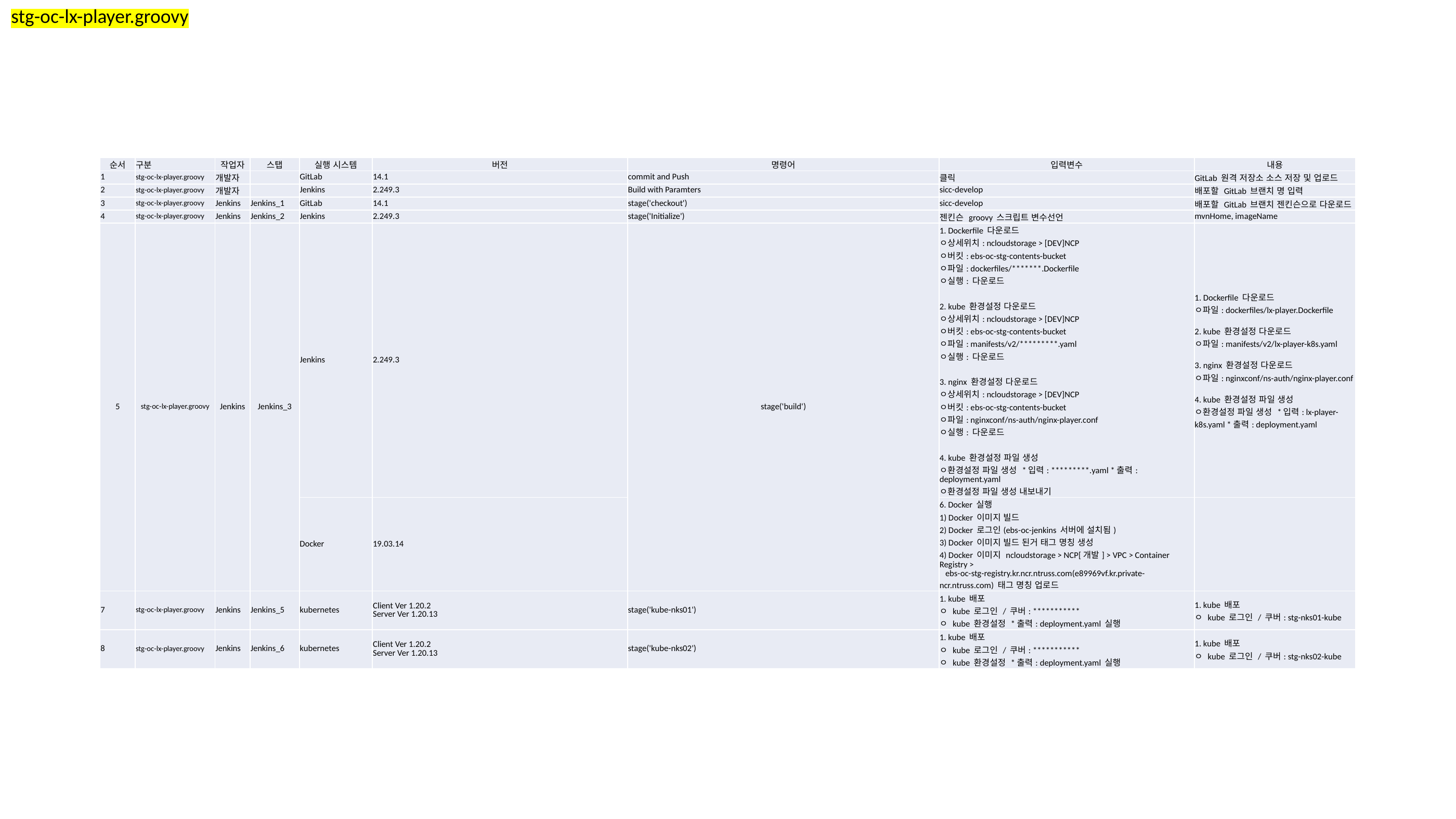

stg-oc-lx-player.groovy
| 순서 | 구분 | 작업자 | 스탭 | 실행 시스템 | 버전 | 명령어 | 입력변수 | 내용 |
| --- | --- | --- | --- | --- | --- | --- | --- | --- |
| 1 | stg-oc-lx-player.groovy | 개발자 |  | GitLab | 14.1 | commit and Push | 클릭 | GitLab 원격 저장소 소스 저장 및 업로드 |
| 2 | stg-oc-lx-player.groovy | 개발자 |  | Jenkins | 2.249.3 | Build with Paramters | sicc-develop | 배포할 GitLab 브랜치 명 입력 |
| 3 | stg-oc-lx-player.groovy | Jenkins | Jenkins\_1 | GitLab | 14.1 | stage('checkout') | sicc-develop | 배포할 GitLab 브랜치 젠킨슨으로 다운로드 |
| 4 | stg-oc-lx-player.groovy | Jenkins | Jenkins\_2 | Jenkins | 2.249.3 | stage('Initialize') | 젠킨슨 groovy 스크립트 변수선언 | mvnHome, imageName |
| 5 | stg-oc-lx-player.groovy | Jenkins | Jenkins\_3 | Jenkins | 2.249.3 | stage('build') | 1. Dockerfile 다운로드 ㅇ상세위치: ncloudstorage > [DEV]NCP ㅇ버킷: ebs-oc-stg-contents-bucket ㅇ파일: dockerfiles/\*\*\*\*\*\*\*.Dockerfile ㅇ실행: 다운로드 2. kube 환경설정 다운로드 ㅇ상세위치: ncloudstorage > [DEV]NCP ㅇ버킷: ebs-oc-stg-contents-bucket ㅇ파일: manifests/v2/\*\*\*\*\*\*\*\*\*.yaml ㅇ실행: 다운로드 3. nginx 환경설정 다운로드 ㅇ상세위치: ncloudstorage > [DEV]NCP ㅇ버킷: ebs-oc-stg-contents-bucket ㅇ파일: nginxconf/ns-auth/nginx-player.conf ㅇ실행: 다운로드 4. kube 환경설정 파일 생성 ㅇ환경설정 파일 생성 \*입력: \*\*\*\*\*\*\*\*\*.yaml \*출력: deployment.yaml ㅇ환경설정 파일 생성 내보내기 | 1. Dockerfile 다운로드 ㅇ파일: dockerfiles/lx-player.Dockerfile 2. kube 환경설정 다운로드 ㅇ파일: manifests/v2/lx-player-k8s.yaml 3. nginx 환경설정 다운로드 ㅇ파일: nginxconf/ns-auth/nginx-player.conf 4. kube 환경설정 파일 생성 ㅇ환경설정 파일 생성 \*입력: lx-player-k8s.yaml \*출력: deployment.yaml |
|  |  |  |  | Docker | 19.03.14 |  | 6. Docker 실행 1) Docker 이미지 빌드 2) Docker 로그인(ebs-oc-jenkins 서버에 설치됨) 3) Docker 이미지 빌드 된거 태그 명칭 생성 4) Docker 이미지 ncloudstorage > NCP[개발] > VPC > Container Registry > ebs-oc-stg-registry.kr.ncr.ntruss.com(e89969vf.kr.private-ncr.ntruss.com) 태그 명칭 업로드 |  |
| 7 | stg-oc-lx-player.groovy | Jenkins | Jenkins\_5 | kubernetes | Client Ver 1.20.2 Server Ver 1.20.13 | stage('kube-nks01') | 1. kube 배포 ㅇ kube 로그인 / 쿠버: \*\*\*\*\*\*\*\*\*\*\* ㅇ kube 환경설정 \*출력: deployment.yaml 실행 | 1. kube 배포 ㅇ kube 로그인 / 쿠버: stg-nks01-kube |
| 8 | stg-oc-lx-player.groovy | Jenkins | Jenkins\_6 | kubernetes | Client Ver 1.20.2 Server Ver 1.20.13 | stage('kube-nks02') | 1. kube 배포 ㅇ kube 로그인 / 쿠버: \*\*\*\*\*\*\*\*\*\*\* ㅇ kube 환경설정 \*출력: deployment.yaml 실행 | 1. kube 배포 ㅇ kube 로그인 / 쿠버: stg-nks02-kube |